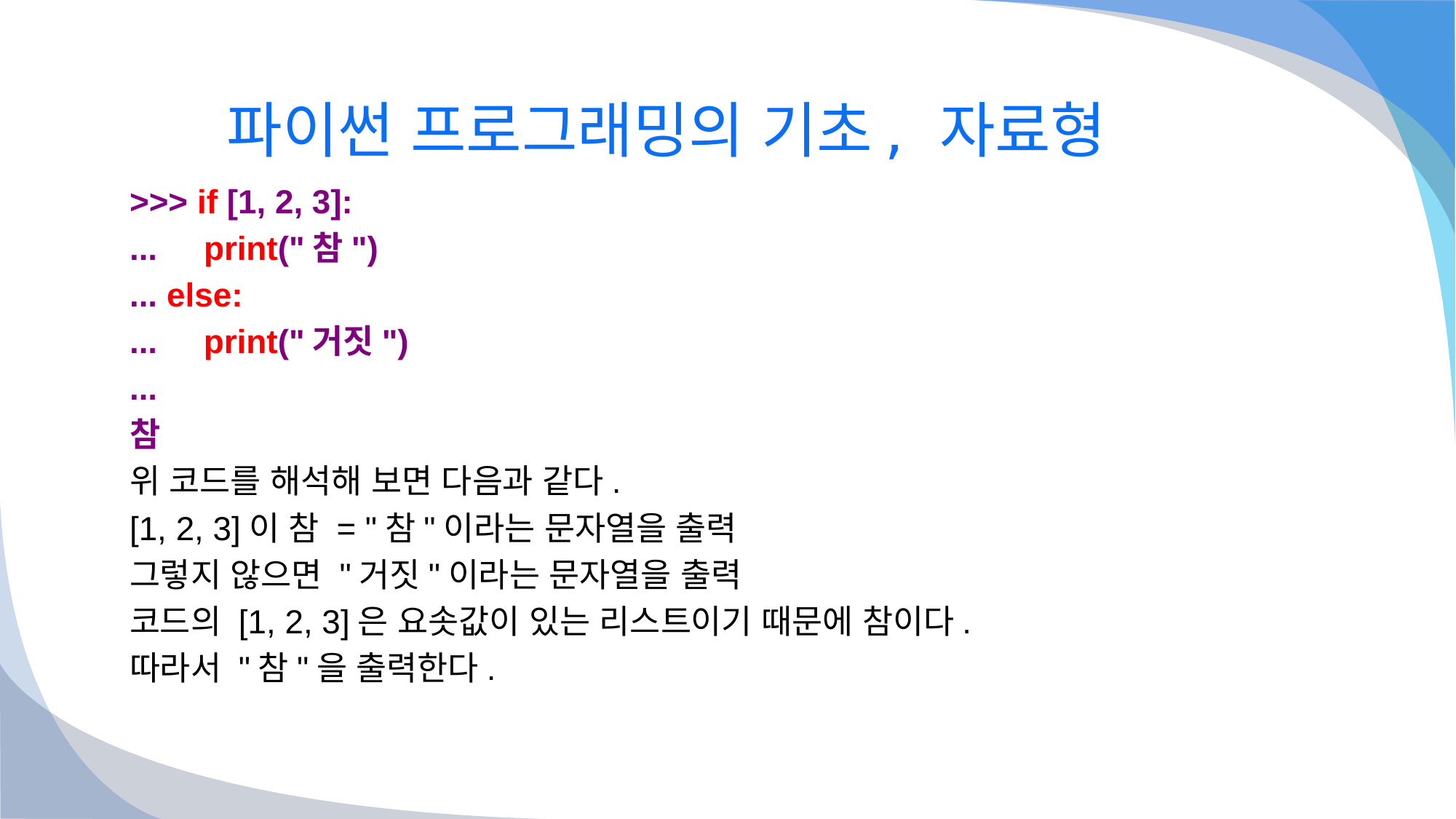

# 파이썬 프로그래밍의 기초, 자료형
>>> if [1, 2, 3]:
...     print("참")
... else:
...     print("거짓")
...
참
위 코드를 해석해 보면 다음과 같다.
[1, 2, 3]이 참 = "참"이라는 문자열을 출력
그렇지 않으면 "거짓"이라는 문자열을 출력
코드의 [1, 2, 3]은 요솟값이 있는 리스트이기 때문에 참이다.
따라서 "참"을 출력한다.